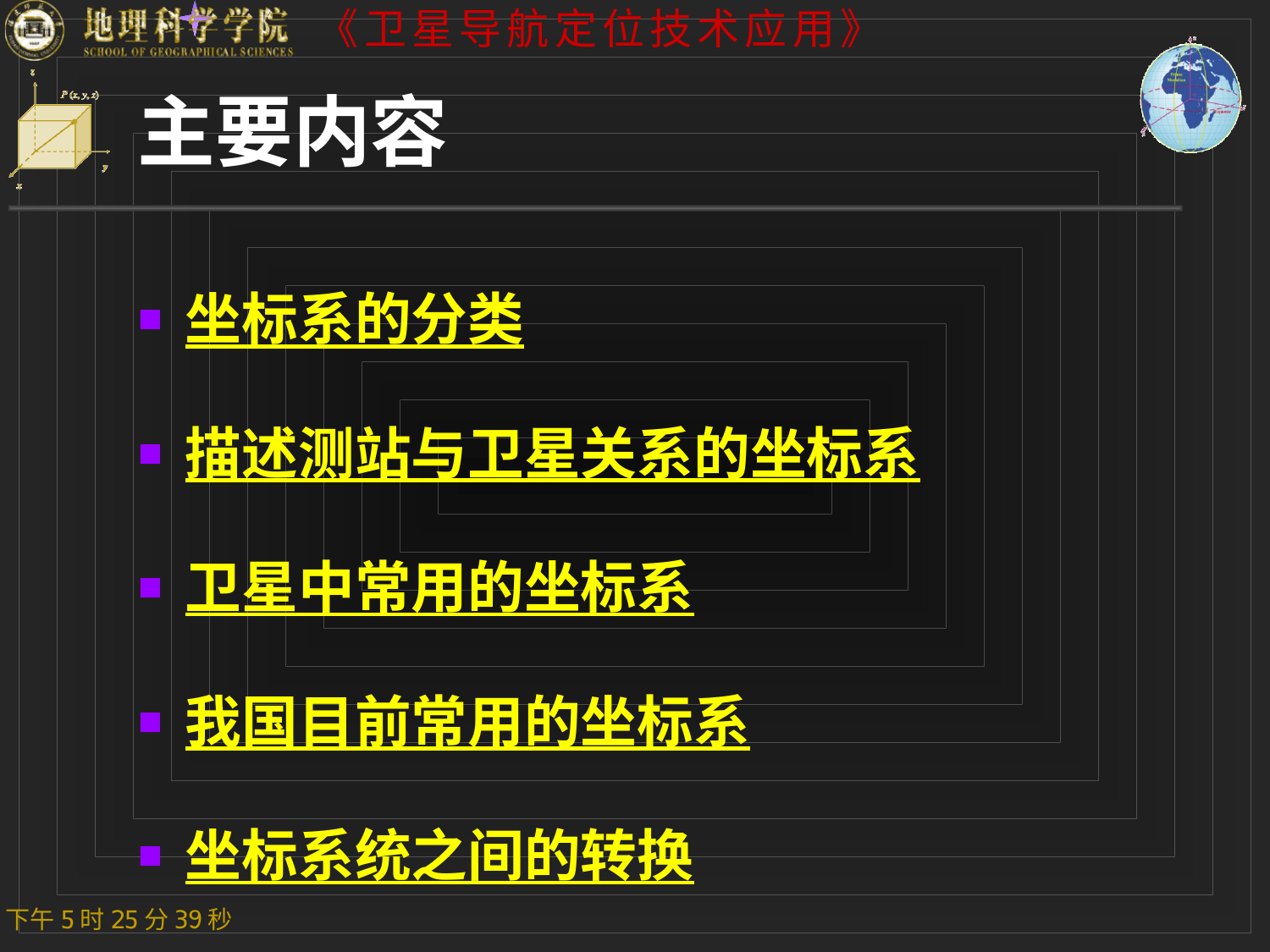

# 主要内容
坐标系的分类
描述测站与卫星关系的坐标系
卫星中常用的坐标系
我国目前常用的坐标系
坐标系统之间的转换
下午5时25分39秒